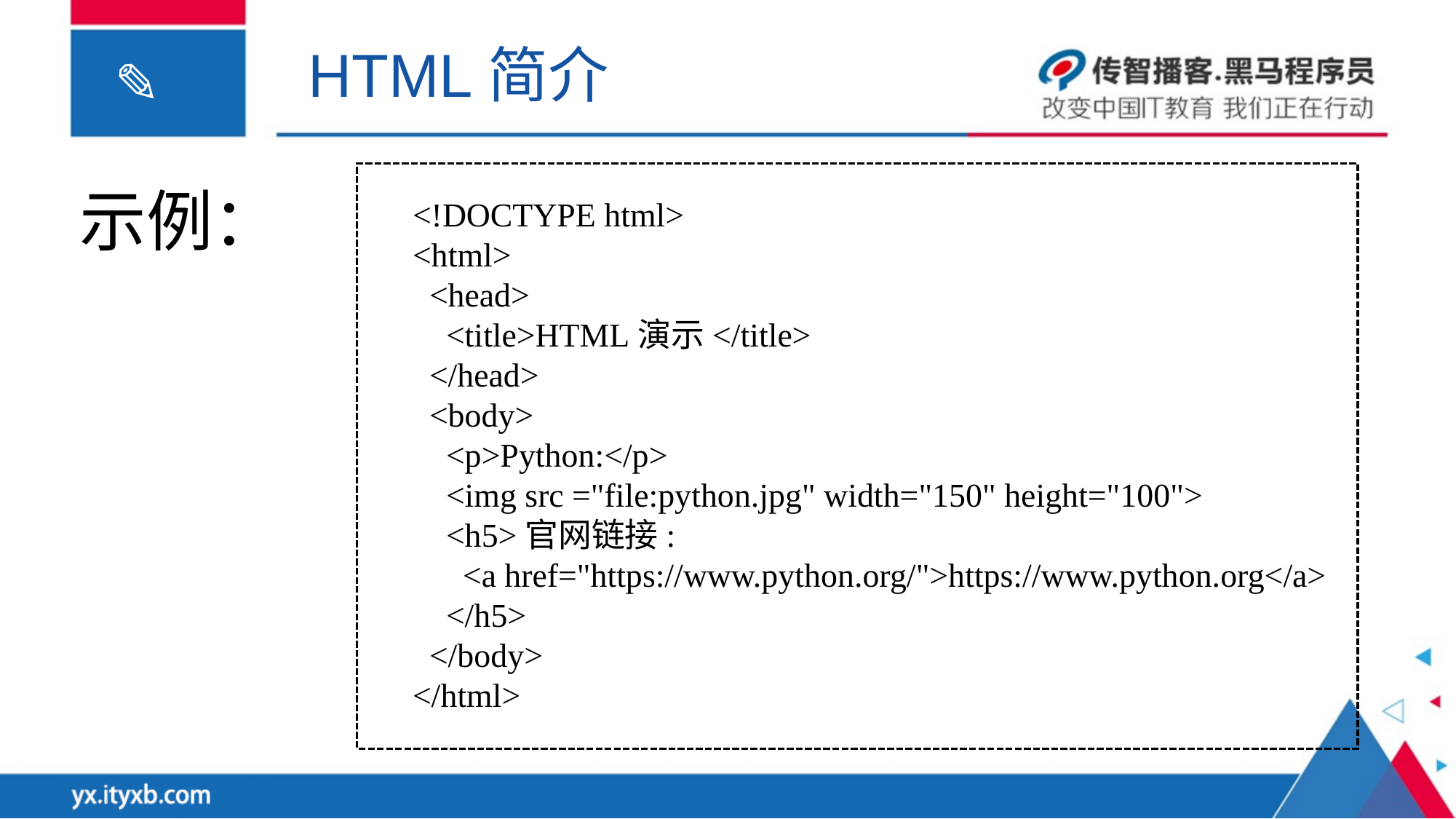

HTML简介
示例：

<!DOCTYPE html>
<html>
  <head>
    <title>HTML演示</title>
  </head>
  <body>
    <p>Python:</p>
    <img src ="file:python.jpg" width="150" height="100">
    <h5>官网链接:
      <a href="https://www.python.org/">https://www.python.org</a>
    </h5>
  </body>
</html>